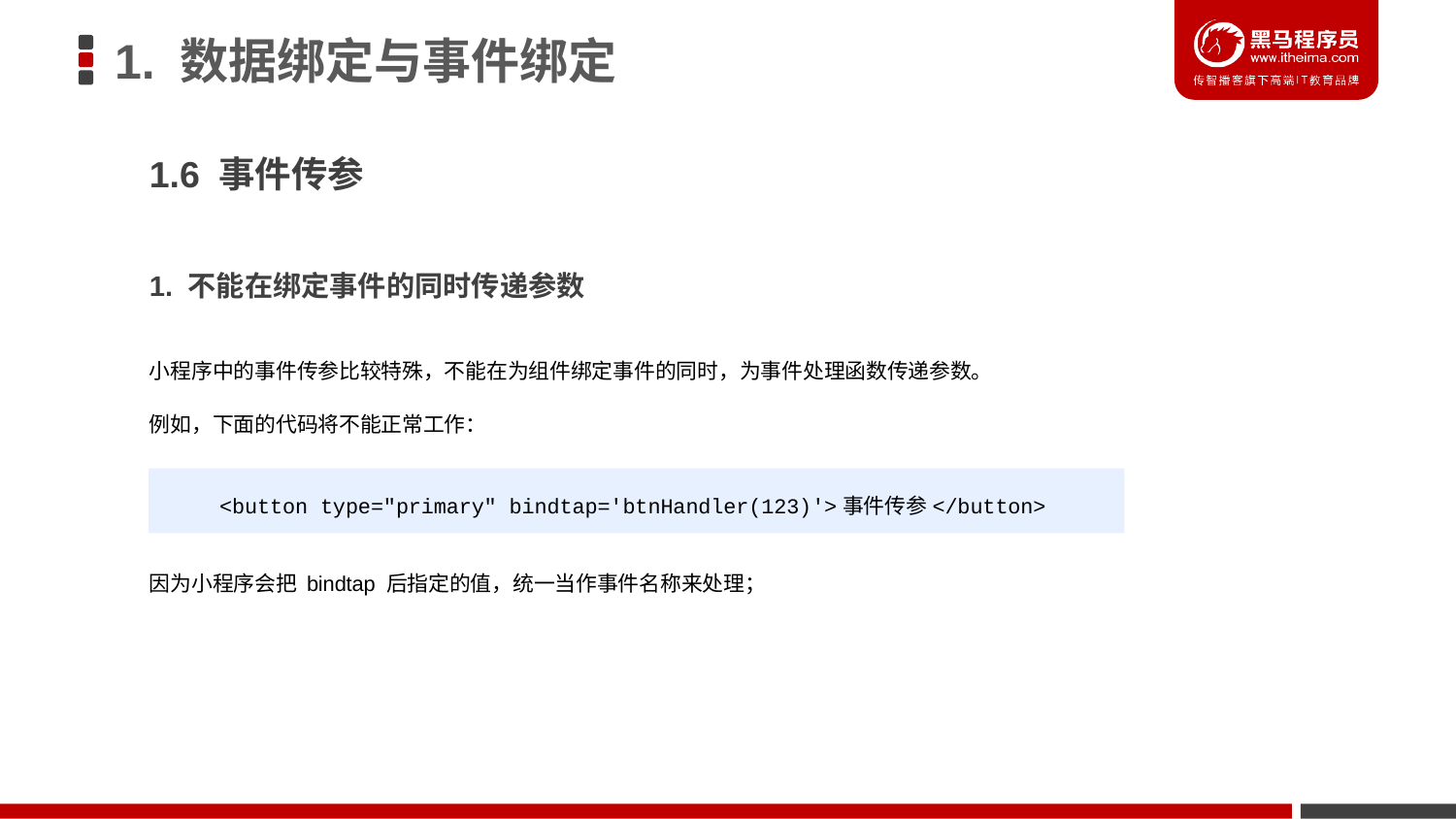

# 1. 数据绑定与事件绑定
1.6 事件传参
1. 不能在绑定事件的同时传递参数
小程序中的事件传参比较特殊，不能在为组件绑定事件的同时，为事件处理函数传递参数。
例如，下面的代码将不能正常工作：

<button type="primary" bindtap='btnHandler(123)'>事件传参</button>
因为小程序会把 bindtap 后指定的值，统一当作事件名称来处理；